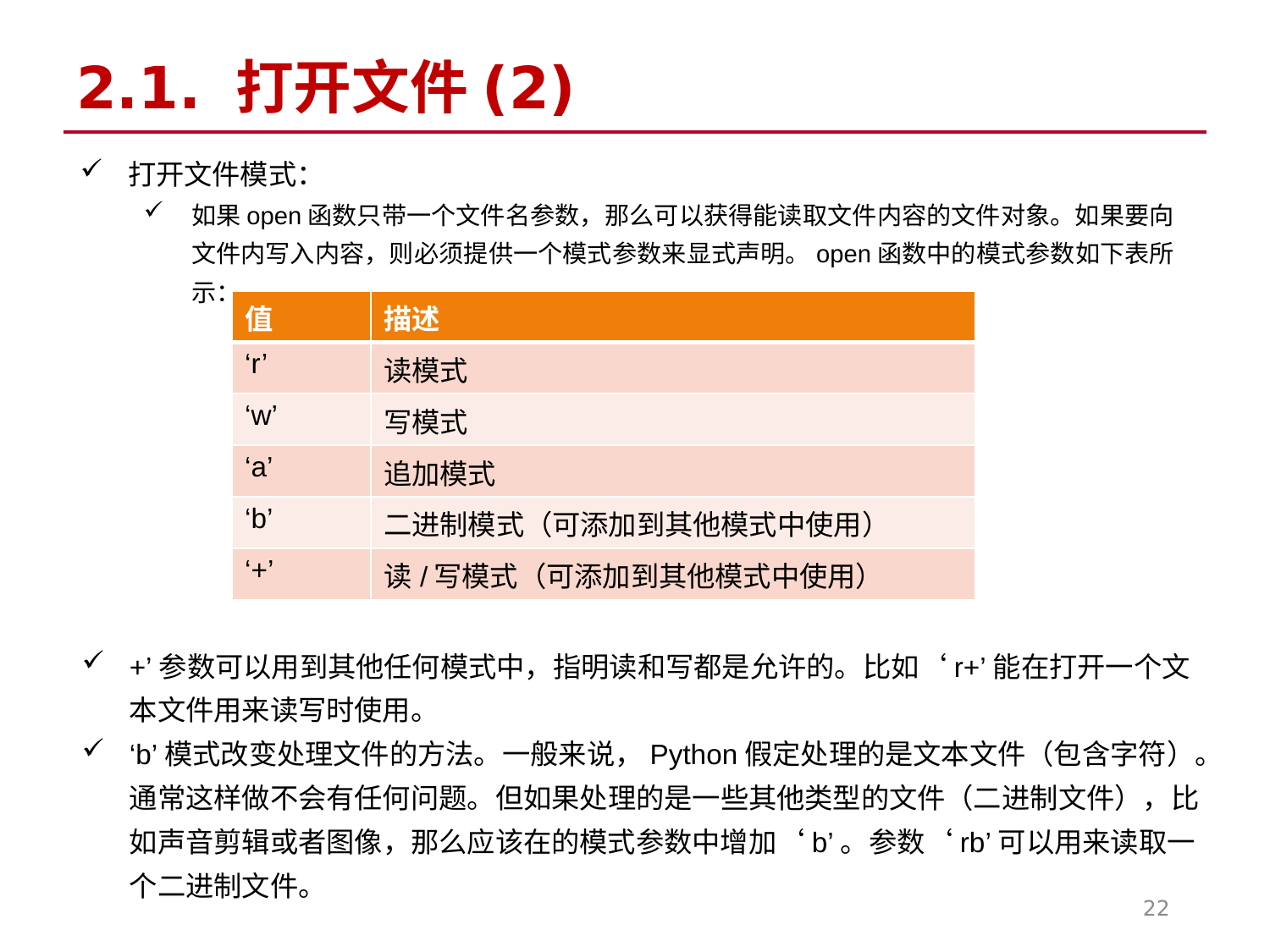

# 2.1. 打开文件(2)
打开文件模式：
如果open函数只带一个文件名参数，那么可以获得能读取文件内容的文件对象。如果要向文件内写入内容，则必须提供一个模式参数来显式声明。open函数中的模式参数如下表所示：
| 值 | 描述 |
| --- | --- |
| ‘r’ | 读模式 |
| ‘w’ | 写模式 |
| ‘a’ | 追加模式 |
| ‘b’ | 二进制模式（可添加到其他模式中使用） |
| ‘+’ | 读/写模式（可添加到其他模式中使用） |
+’参数可以用到其他任何模式中，指明读和写都是允许的。比如‘r+’能在打开一个文本文件用来读写时使用。
‘b’模式改变处理文件的方法。一般来说，Python假定处理的是文本文件（包含字符）。通常这样做不会有任何问题。但如果处理的是一些其他类型的文件（二进制文件），比如声音剪辑或者图像，那么应该在的模式参数中增加‘b’。参数‘rb’可以用来读取一个二进制文件。
22